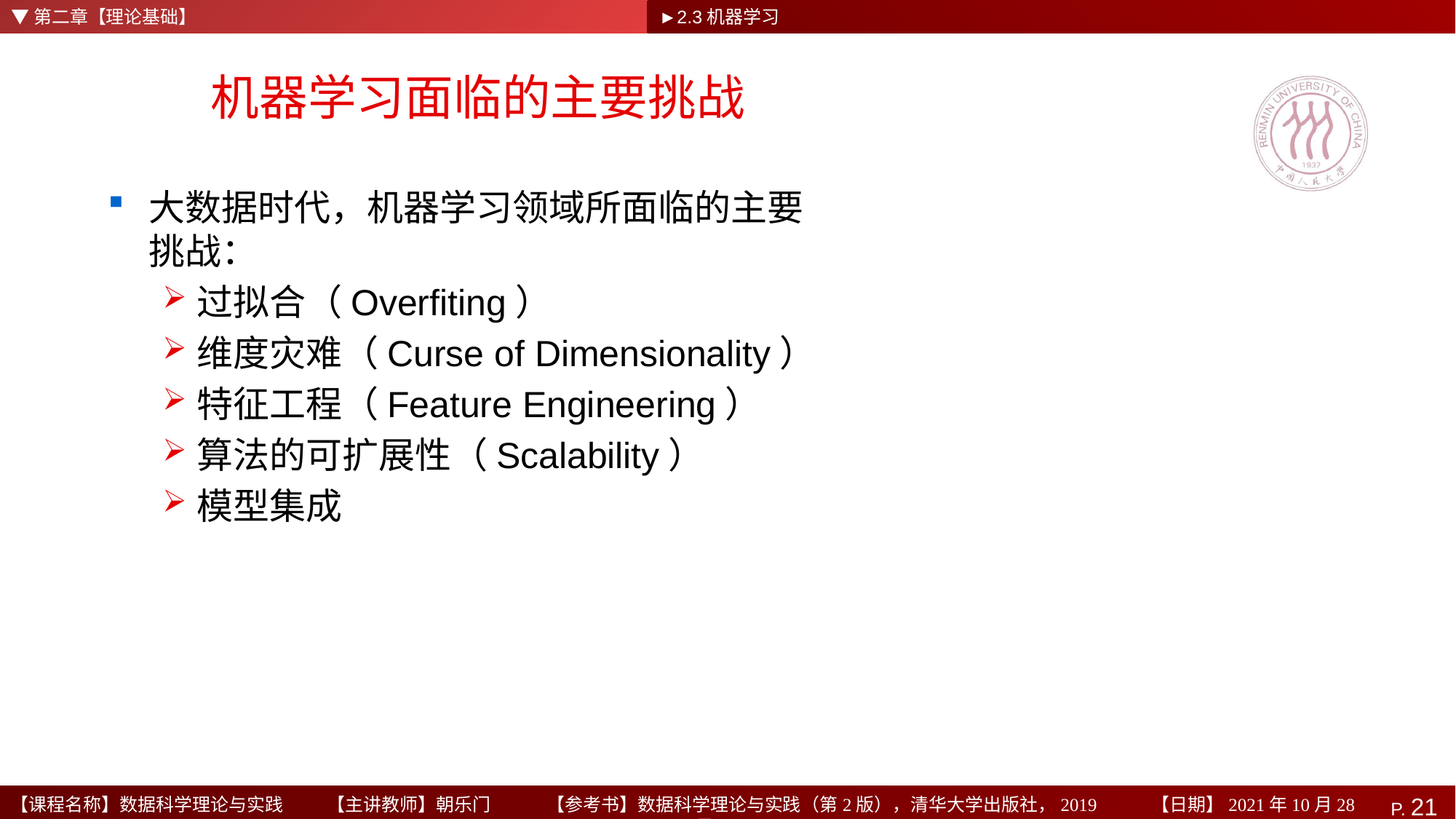

▼第二章【理论基础】

►2.3机器学习
# 机器学习面临的主要挑战
大数据时代，机器学习领域所面临的主要挑战：
过拟合（Overfiting）
维度灾难（Curse of Dimensionality）
特征工程（Feature Engineering）
算法的可扩展性（Scalability）
模型集成